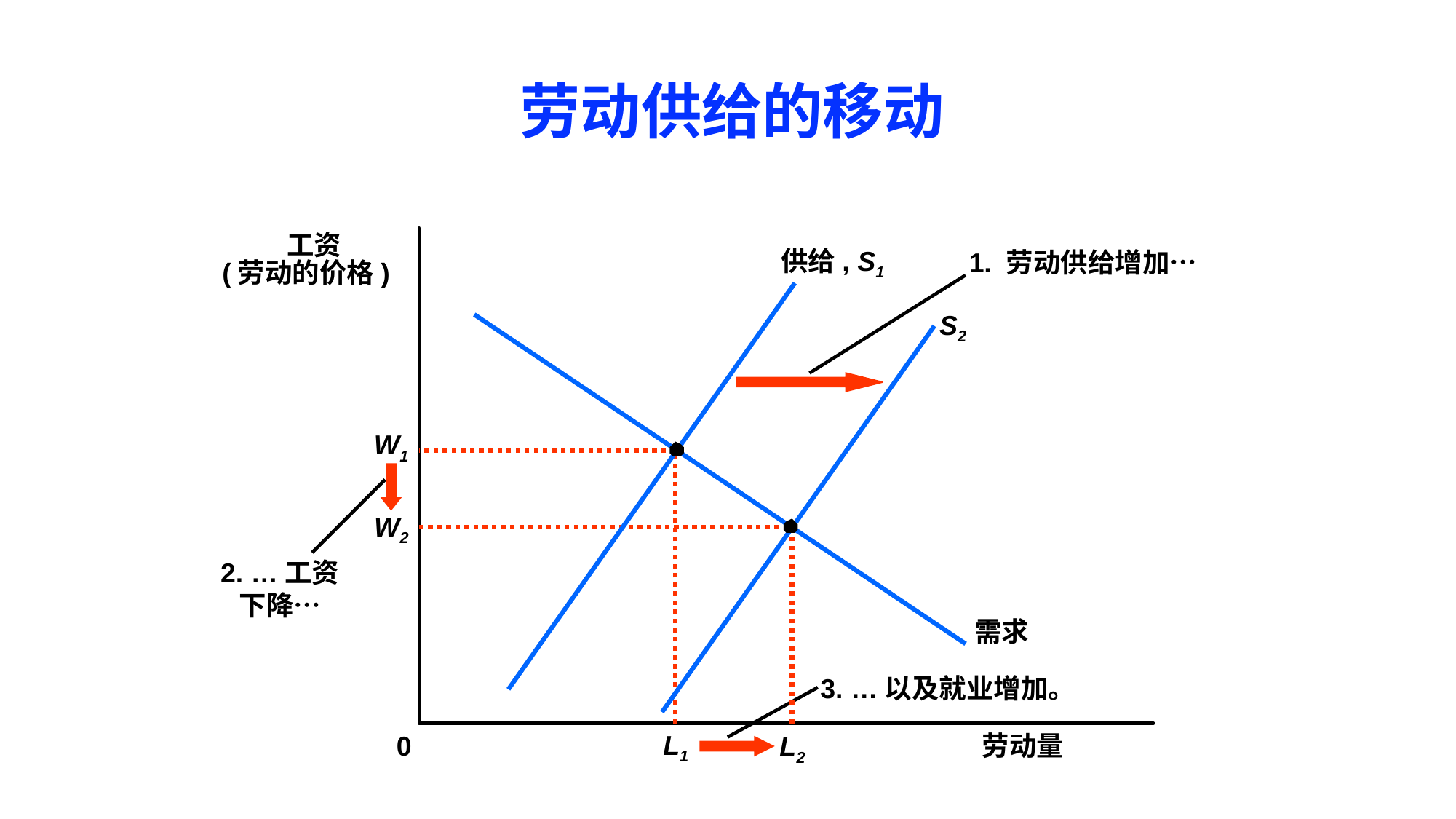

# 劳动供给的移动
工资
(劳动的价格)

供给, S1
1. 劳动供给增加…

S2

W1

W2

2. …工资
  下降…

需求
3. …以及就业增加。

L1
劳动量

0
L2